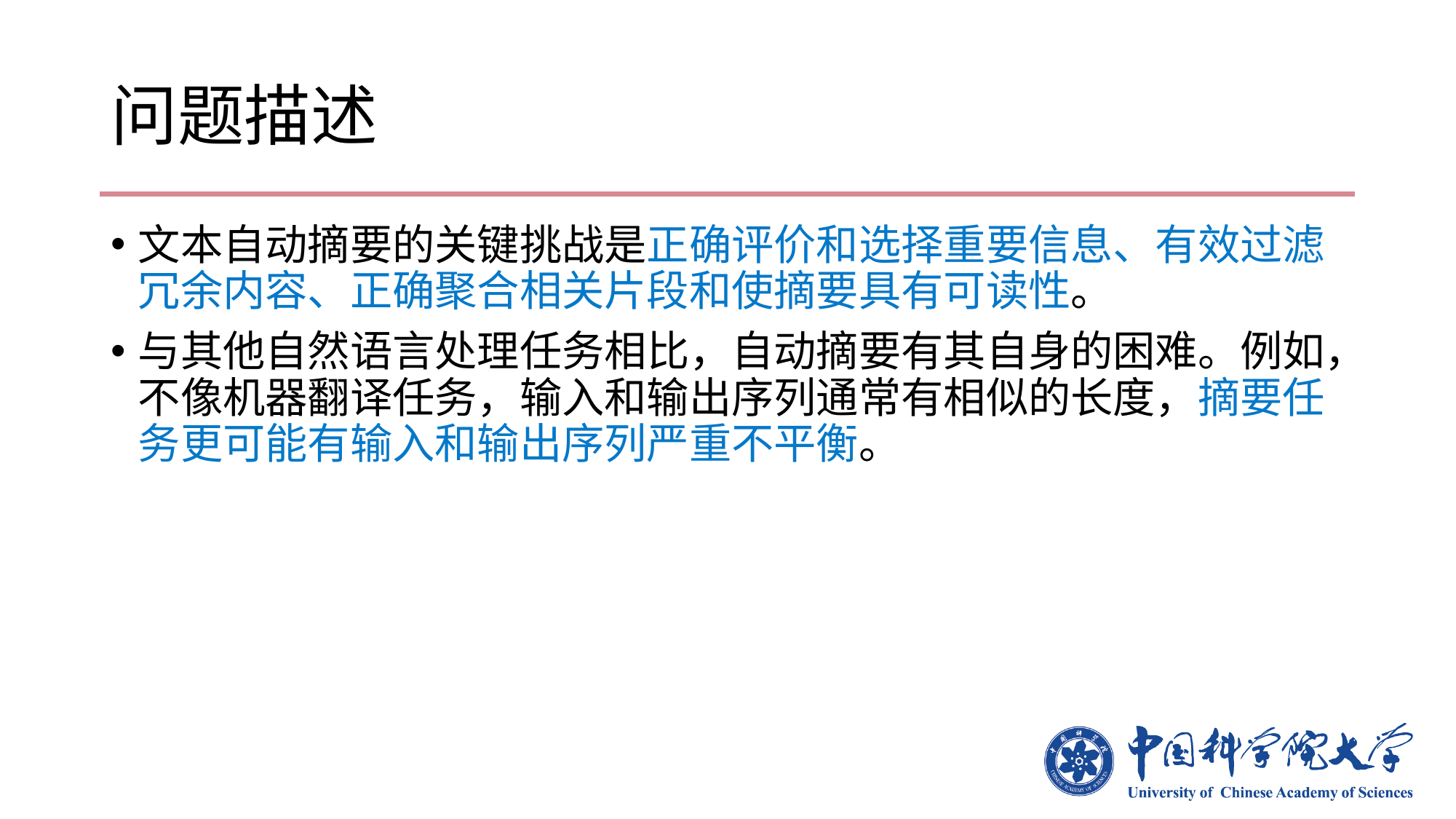

# 问题描述
文本自动摘要的关键挑战是正确评价和选择重要信息、有效过滤冗余内容、正确聚合相关片段和使摘要具有可读性。
与其他自然语言处理任务相比，自动摘要有其自身的困难。例如，不像机器翻译任务，输入和输出序列通常有相似的长度，摘要任务更可能有输入和输出序列严重不平衡。